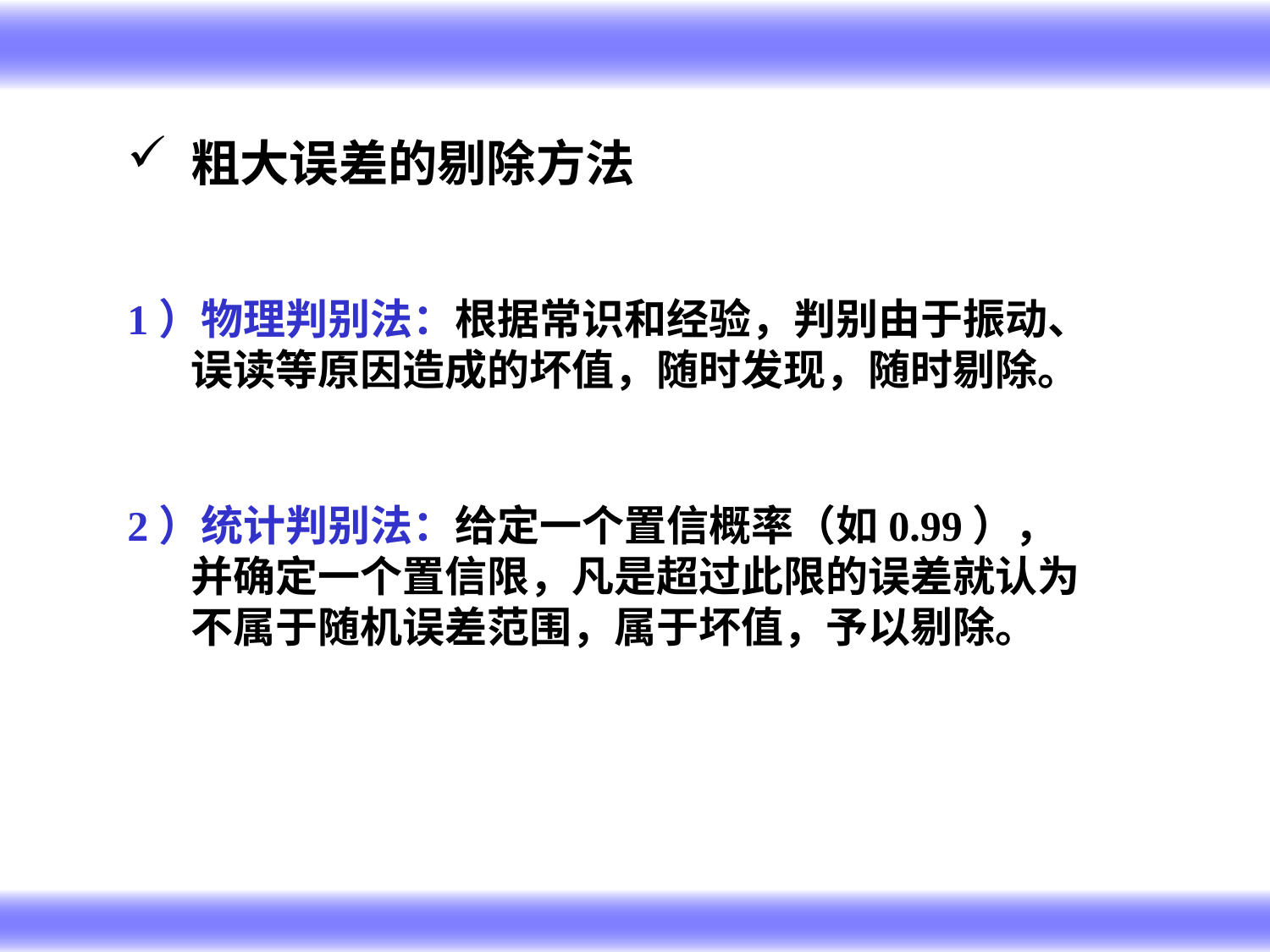

粗大误差的剔除方法
1）物理判别法：根据常识和经验，判别由于振动、误读等原因造成的坏值，随时发现，随时剔除。

2）统计判别法：给定一个置信概率（如0.99），并确定一个置信限，凡是超过此限的误差就认为不属于随机误差范围，属于坏值，予以剔除。
46